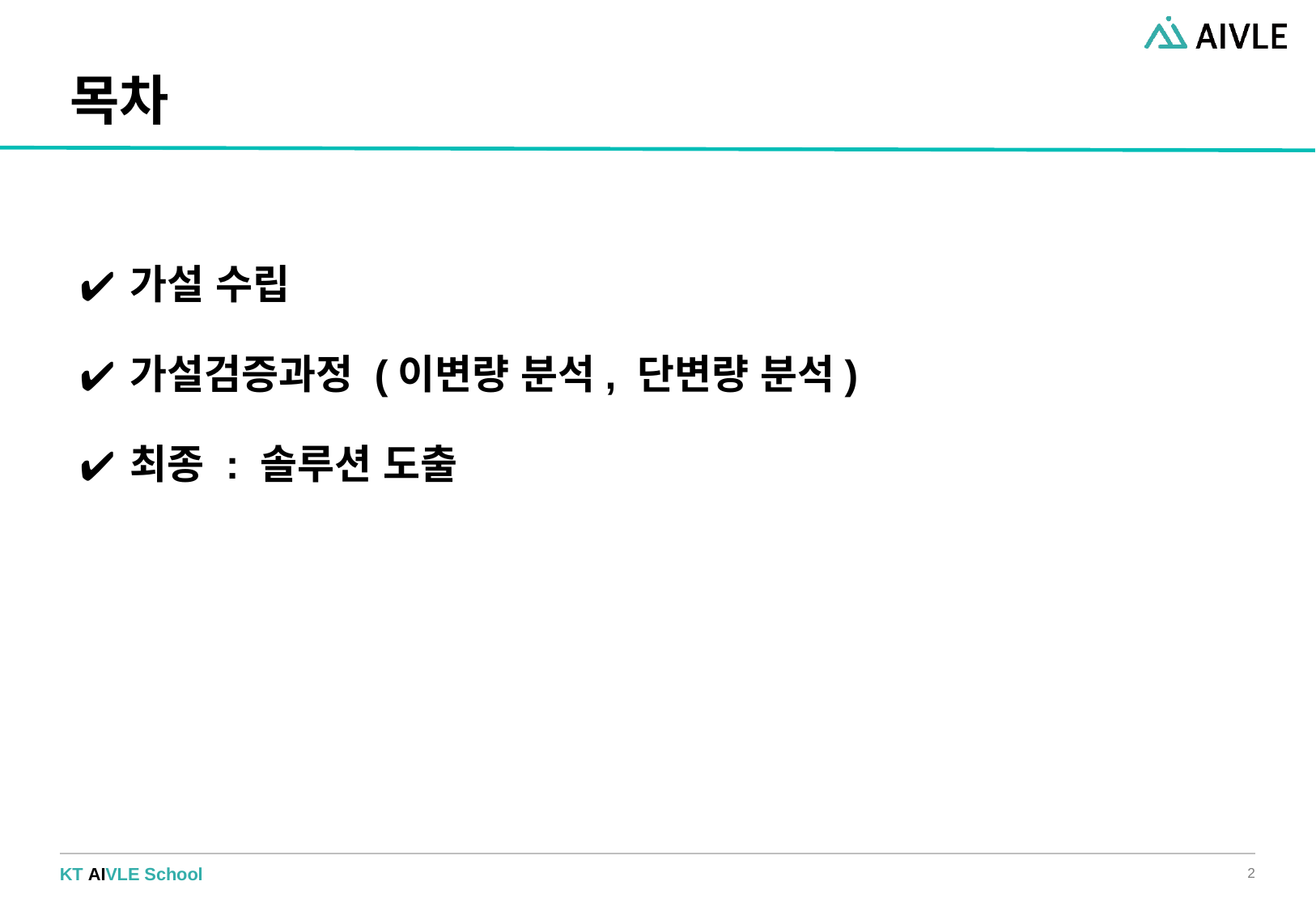

# 목차
가설 수립
가설검증과정 (이변량 분석, 단변량 분석)
최종 : 솔루션 도출